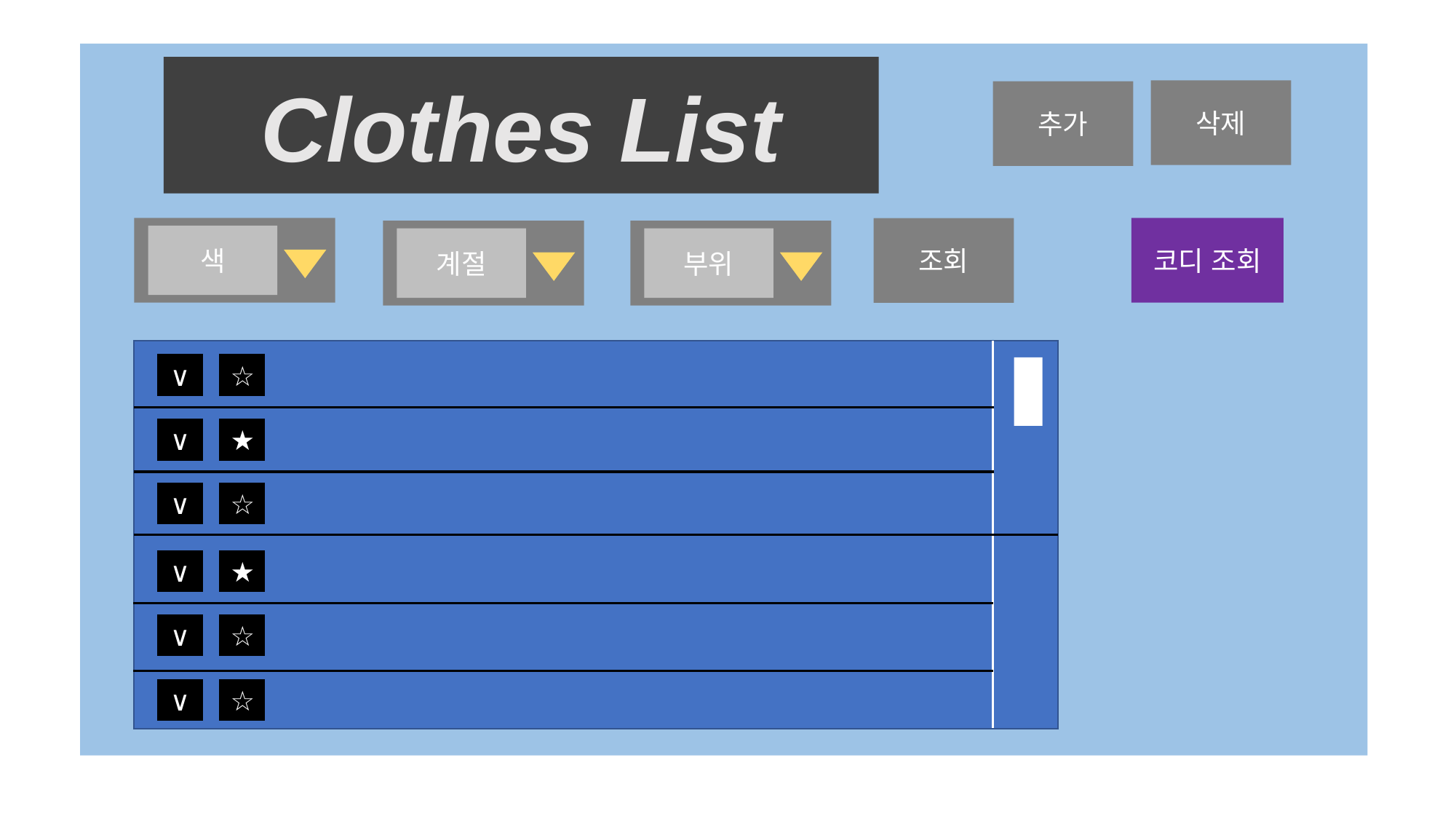

Clothes List
삭제
추가

코디 조회
조회

색
계절
부위

∨
☆

∨
★
∨
☆
∨
★
∨
☆
∨
☆